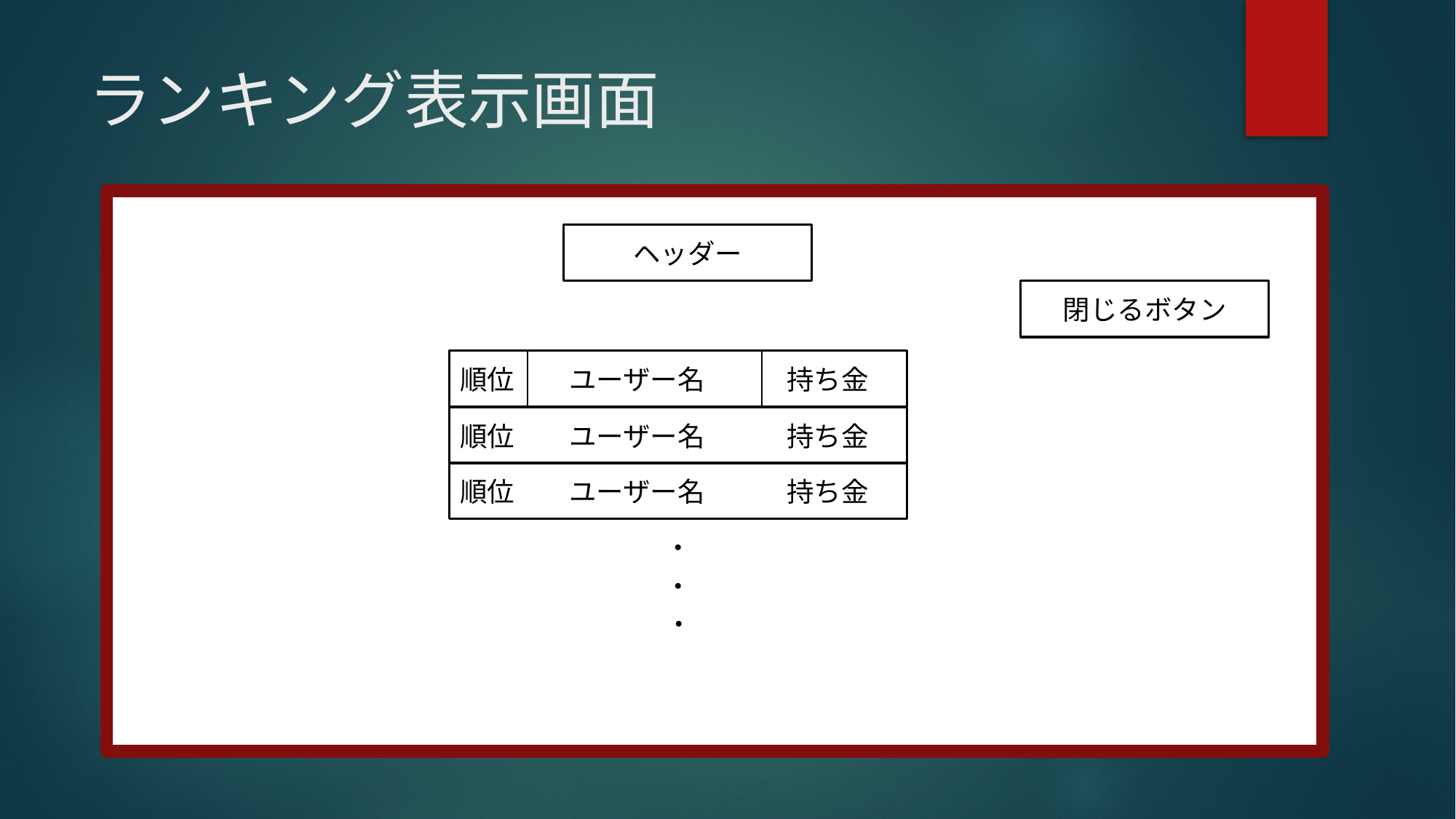

# ランキング表示画面

ヘッダー
閉じるボタン
順位　　ユーザー名　　　持ち金
順位　　ユーザー名　　　持ち金
順位　　ユーザー名　　　持ち金
・
・
・